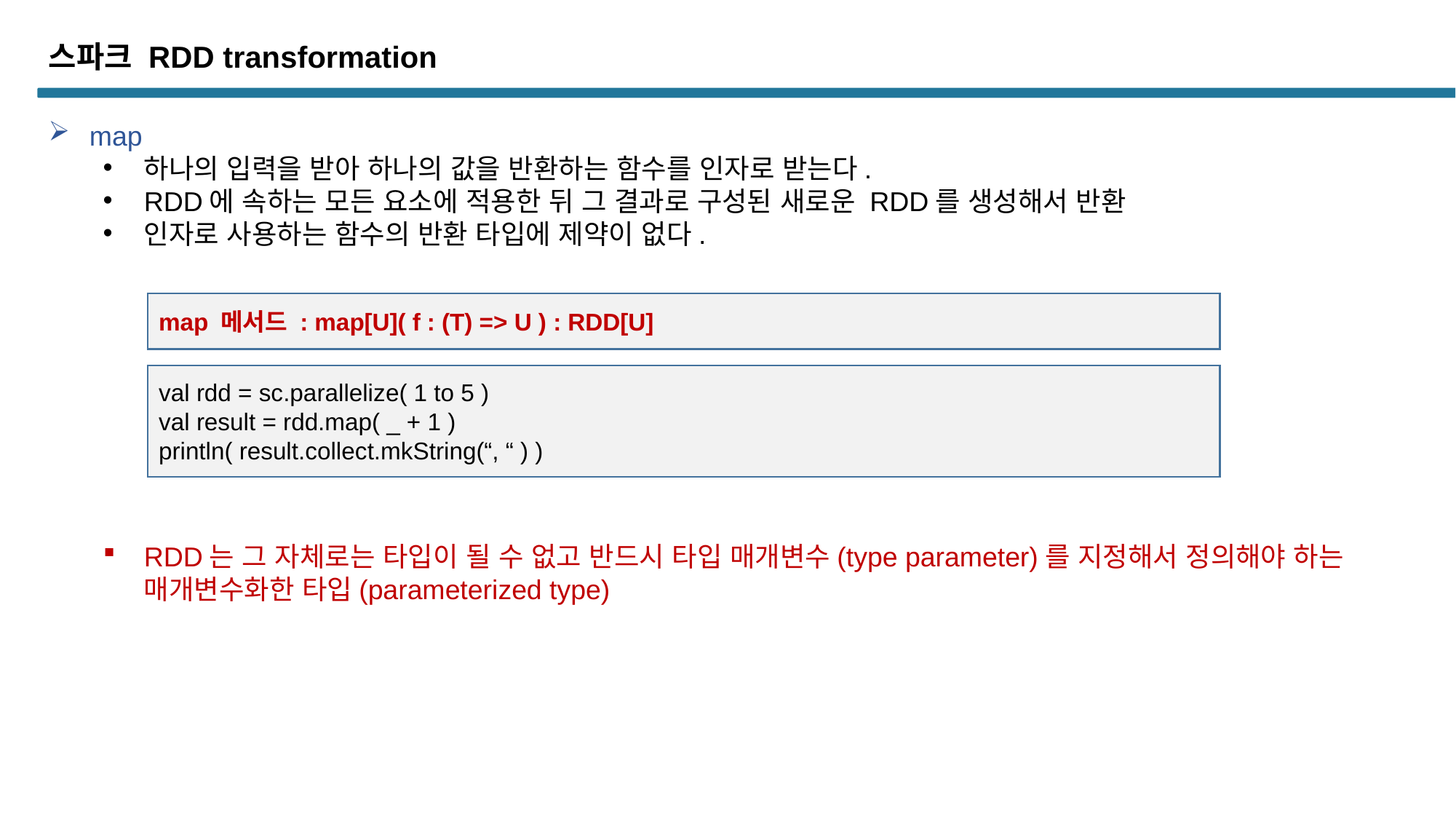

스파크 RDD transformation
map
하나의 입력을 받아 하나의 값을 반환하는 함수를 인자로 받는다.
RDD에 속하는 모든 요소에 적용한 뒤 그 결과로 구성된 새로운 RDD를 생성해서 반환
인자로 사용하는 함수의 반환 타입에 제약이 없다.

map 메서드 : map[U]( f : (T) => U ) : RDD[U]
val rdd = sc.parallelize( 1 to 5 )
val result = rdd.map( _ + 1 )
println( result.collect.mkString(“, “ ) )
RDD는 그 자체로는 타입이 될 수 없고 반드시 타입 매개변수(type parameter)를 지정해서 정의해야 하는 매개변수화한 타입(parameterized type)